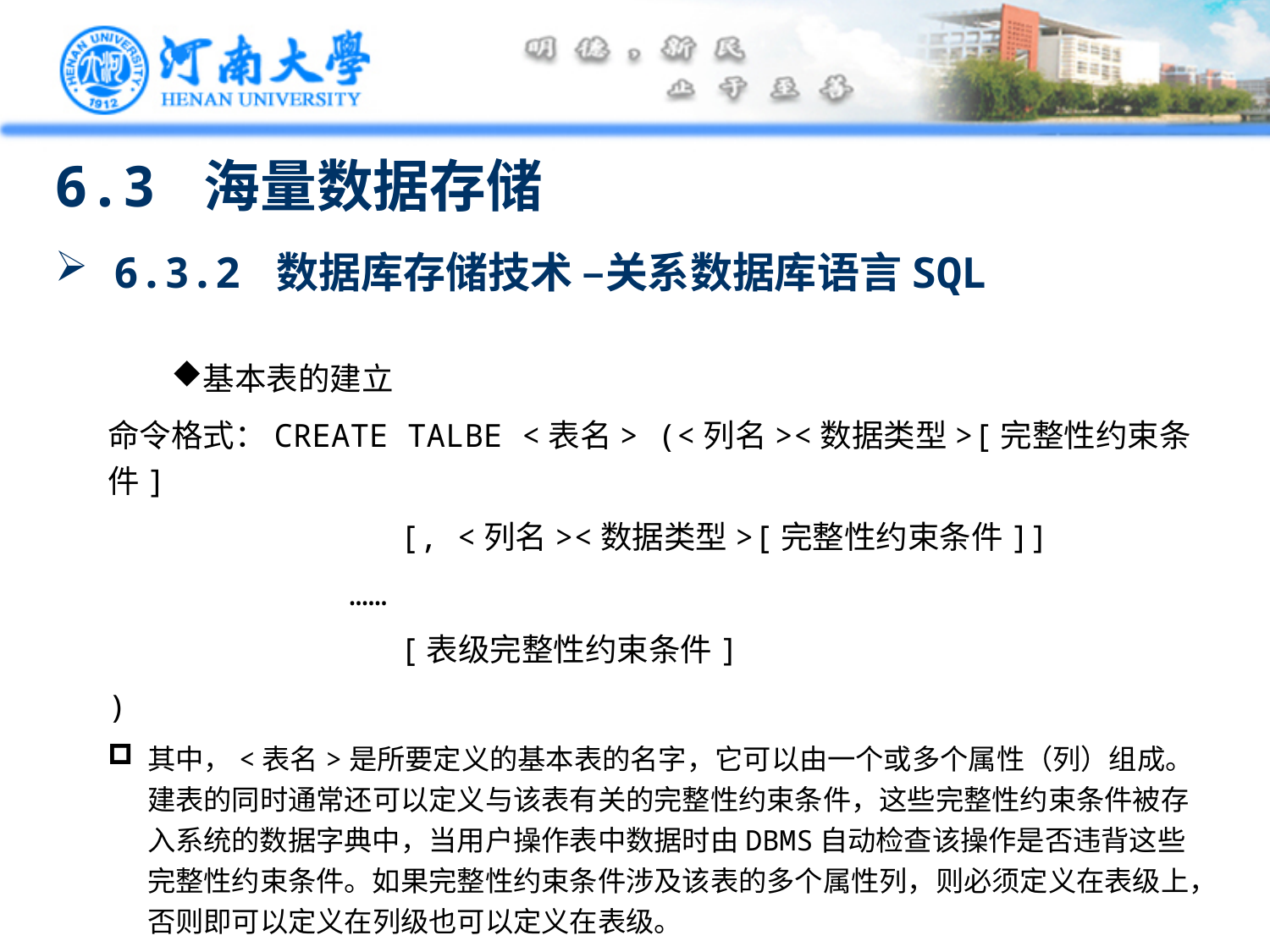

6.3 海量数据存储
 6.3.2 数据库存储技术 –关系数据库语言SQL
基本表的建立
命令格式：CREATE TALBE <表名> (<列名><数据类型>[完整性约束条件]
		  [, <列名><数据类型>[完整性约束条件]]
 	      ……
		  [表级完整性约束条件]
)
其中，<表名>是所要定义的基本表的名字，它可以由一个或多个属性（列）组成。建表的同时通常还可以定义与该表有关的完整性约束条件，这些完整性约束条件被存入系统的数据字典中，当用户操作表中数据时由DBMS自动检查该操作是否违背这些完整性约束条件。如果完整性约束条件涉及该表的多个属性列，则必须定义在表级上，否则即可以定义在列级也可以定义在表级。